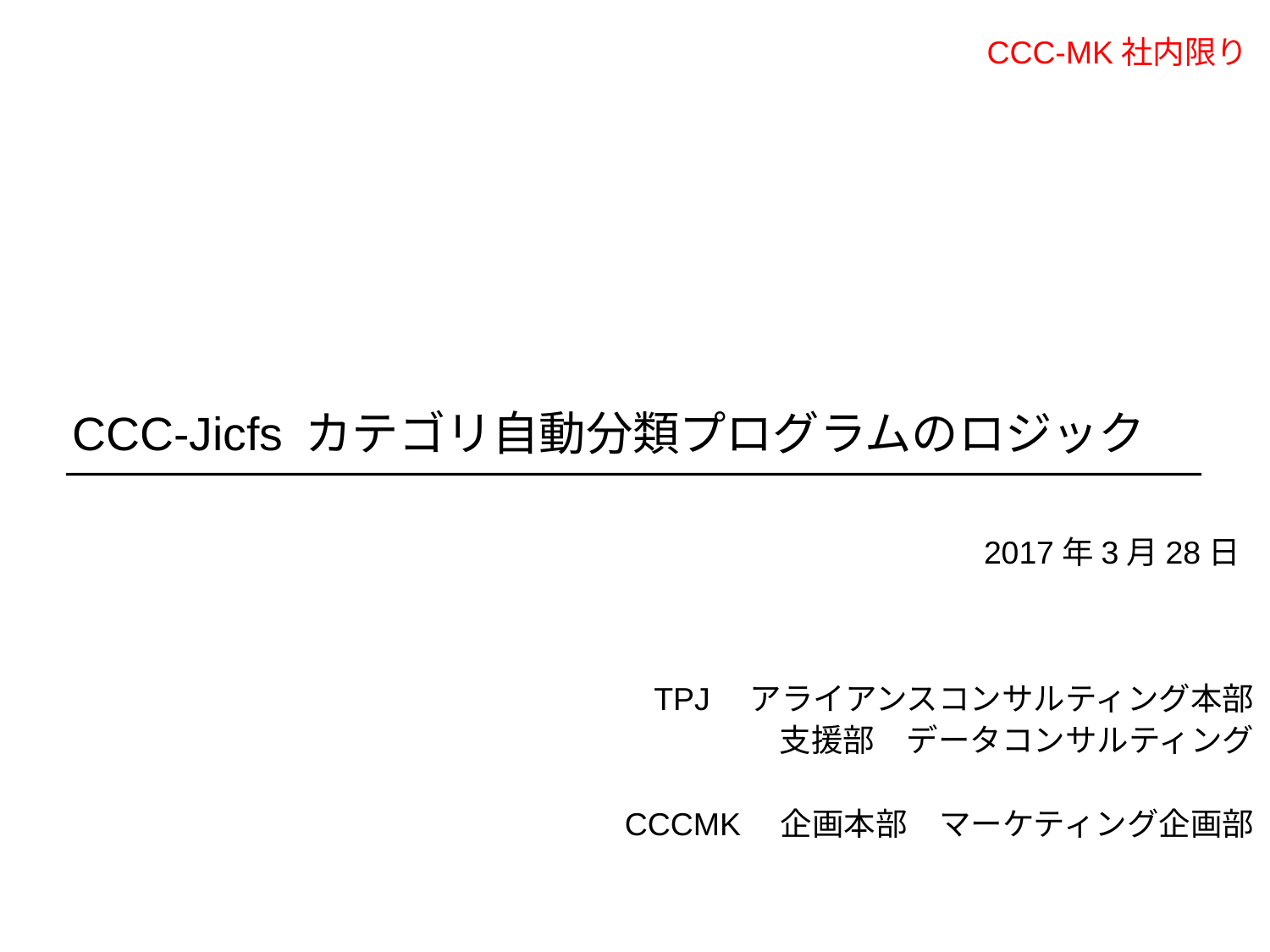

CCC-MK社内限り
# CCC-Jicfs カテゴリ自動分類プログラムのロジック
2017年3月28日
TPJ　アライアンスコンサルティング本部
支援部　データコンサルティング

　CCCMK　企画本部　マーケティング企画部